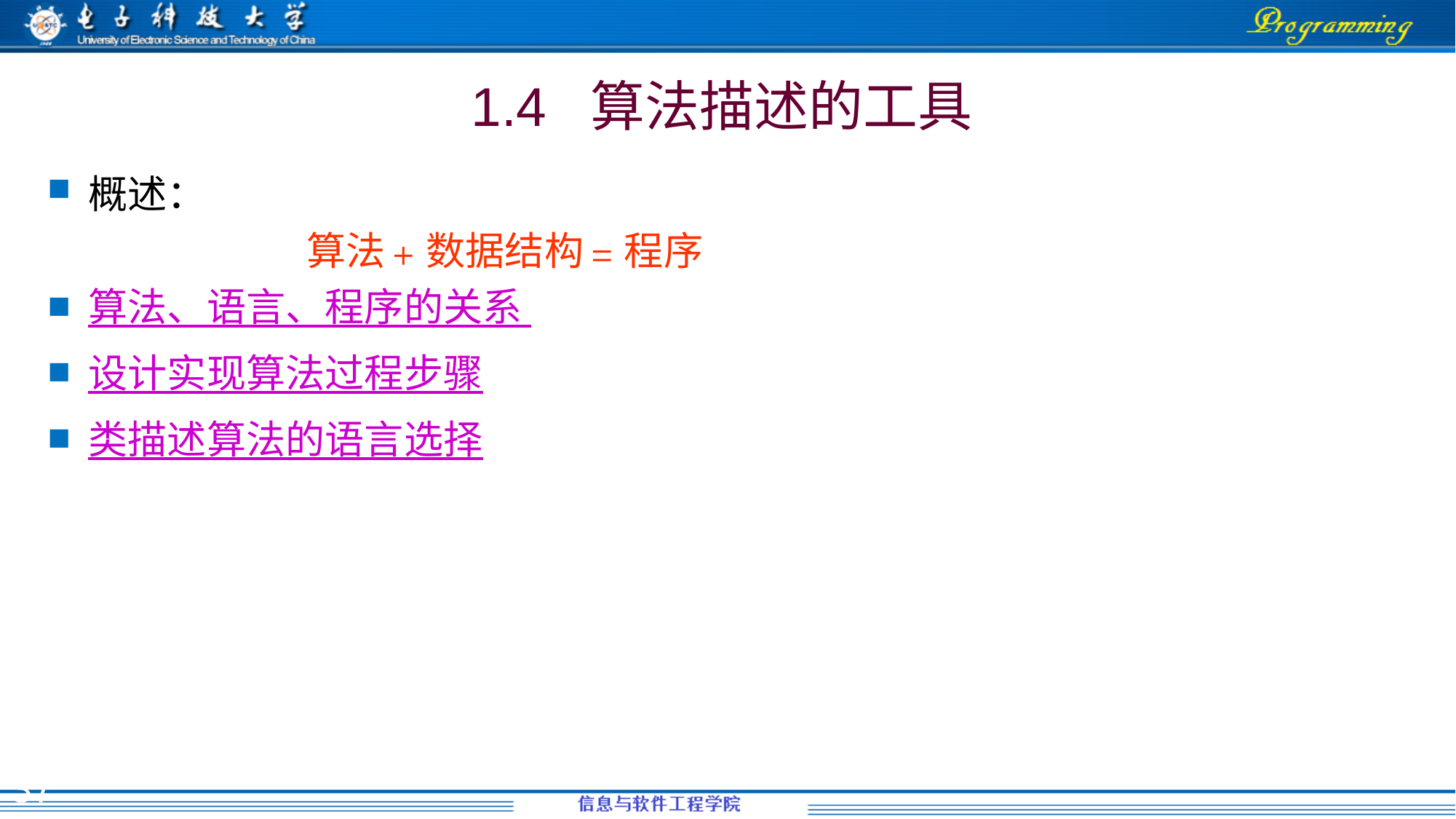

# 1.4  算法描述的工具
概述：
			算法+数据结构=程序
算法、语言、程序的关系
设计实现算法过程步骤
类描述算法的语言选择

37